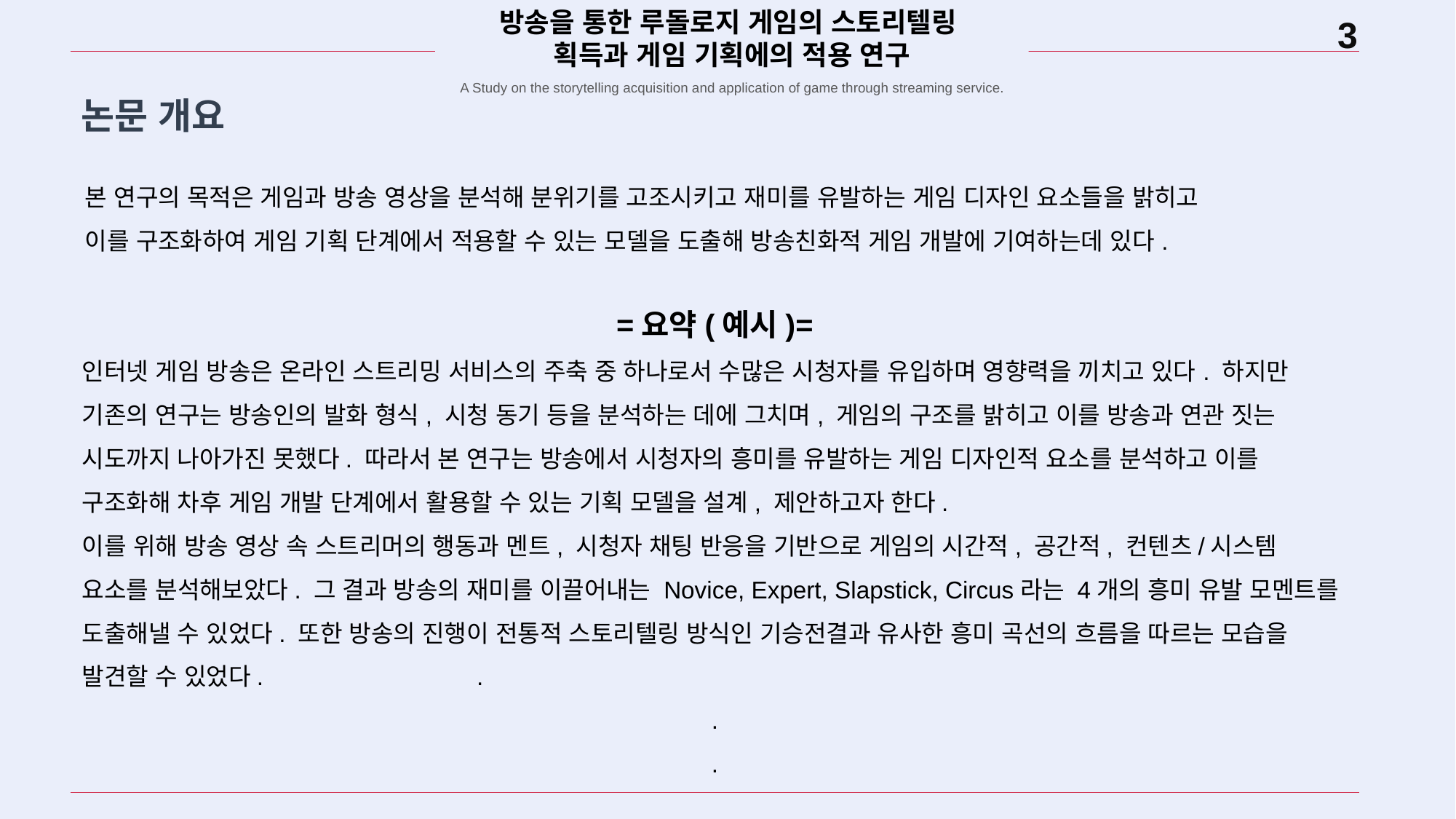

방송을 통한 루돌로지 게임의 스토리텔링
획득과 게임 기획에의 적용 연구
A Study on the storytelling acquisition and application of game through streaming service.
논문 개요
본 연구의 목적은 게임과 방송 영상을 분석해 분위기를 고조시키고 재미를 유발하는 게임 디자인 요소들을 밝히고
이를 구조화하여 게임 기획 단계에서 적용할 수 있는 모델을 도출해 방송친화적 게임 개발에 기여하는데 있다.
=요약(예시)=
인터넷 게임 방송은 온라인 스트리밍 서비스의 주축 중 하나로서 수많은 시청자를 유입하며 영향력을 끼치고 있다. 하지만 기존의 연구는 방송인의 발화 형식, 시청 동기 등을 분석하는 데에 그치며, 게임의 구조를 밝히고 이를 방송과 연관 짓는 시도까지 나아가진 못했다. 따라서 본 연구는 방송에서 시청자의 흥미를 유발하는 게임 디자인적 요소를 분석하고 이를 구조화해 차후 게임 개발 단계에서 활용할 수 있는 기획 모델을 설계, 제안하고자 한다.
이를 위해 방송 영상 속 스트리머의 행동과 멘트, 시청자 채팅 반응을 기반으로 게임의 시간적, 공간적, 컨텐츠/시스템 요소를 분석해보았다. 그 결과 방송의 재미를 이끌어내는 Novice, Expert, Slapstick, Circus라는 4개의 흥미 유발 모멘트를 도출해낼 수 있었다. 또한 방송의 진행이 전통적 스토리텔링 방식인 기승전결과 유사한 흥미 곡선의 흐름을 따르는 모습을 발견할 수 있었다.		          .
.
.